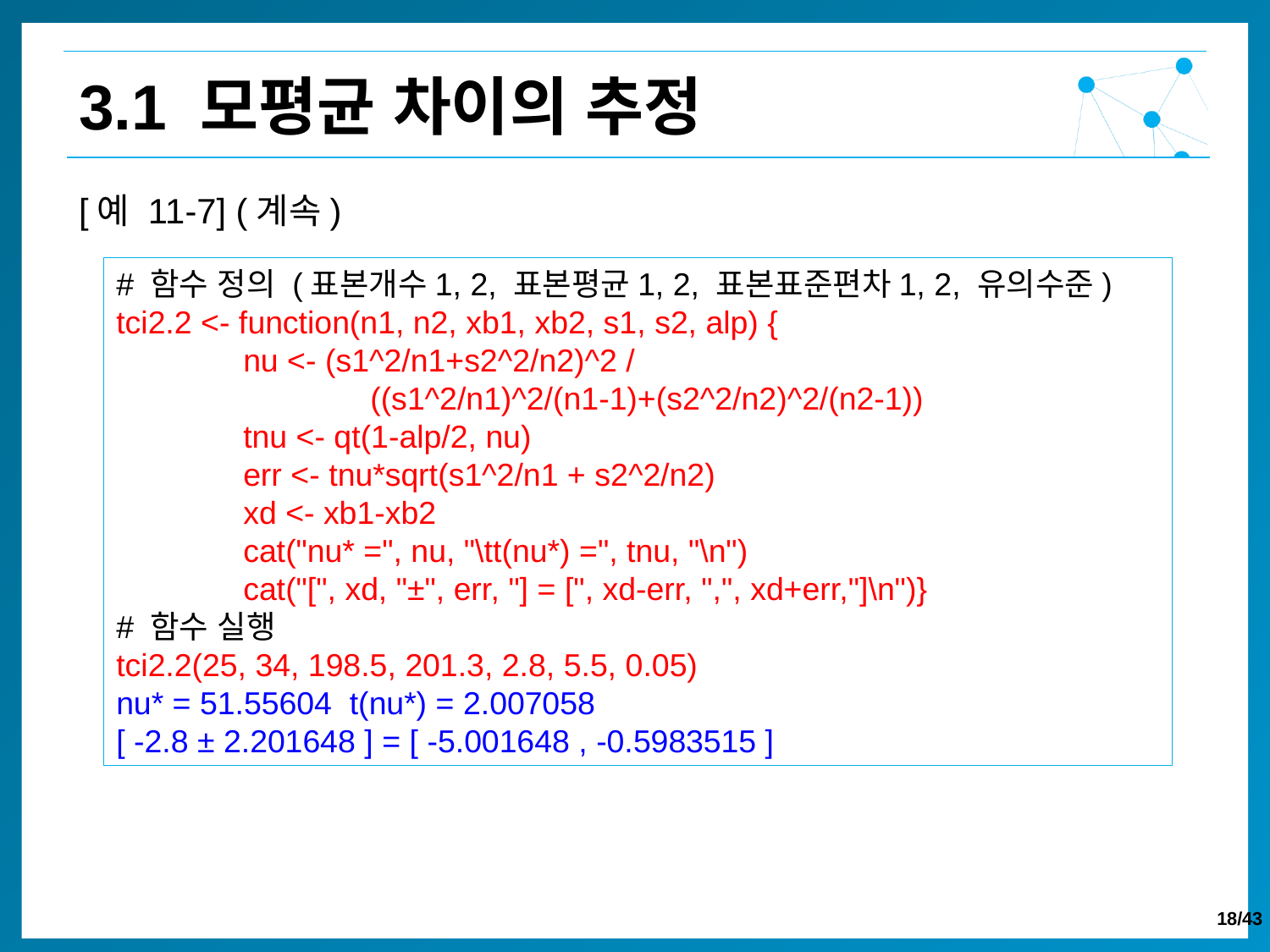

3.1 모평균 차이의 추정
[예 11-7] (계속)

# 함수 정의 (표본개수1, 2, 표본평균1, 2, 표본표준편차1, 2, 유의수준)
tci2.2 <- function(n1, n2, xb1, xb2, s1, s2, alp) {
	nu <- (s1^2/n1+s2^2/n2)^2 /
		((s1^2/n1)^2/(n1-1)+(s2^2/n2)^2/(n2-1))
	tnu <- qt(1-alp/2, nu)
	err <- tnu*sqrt(s1^2/n1 + s2^2/n2)
	xd <- xb1-xb2
	cat("nu* =", nu, "\tt(nu*) =", tnu, "\n")
	cat("[", xd, "±", err, "] = [", xd-err, ",", xd+err,"]\n")}
# 함수 실행
tci2.2(25, 34, 198.5, 201.3, 2.8, 5.5, 0.05)
nu* = 51.55604  t(nu*) = 2.007058
[ -2.8 ± 2.201648 ] = [ -5.001648 , -0.5983515 ]